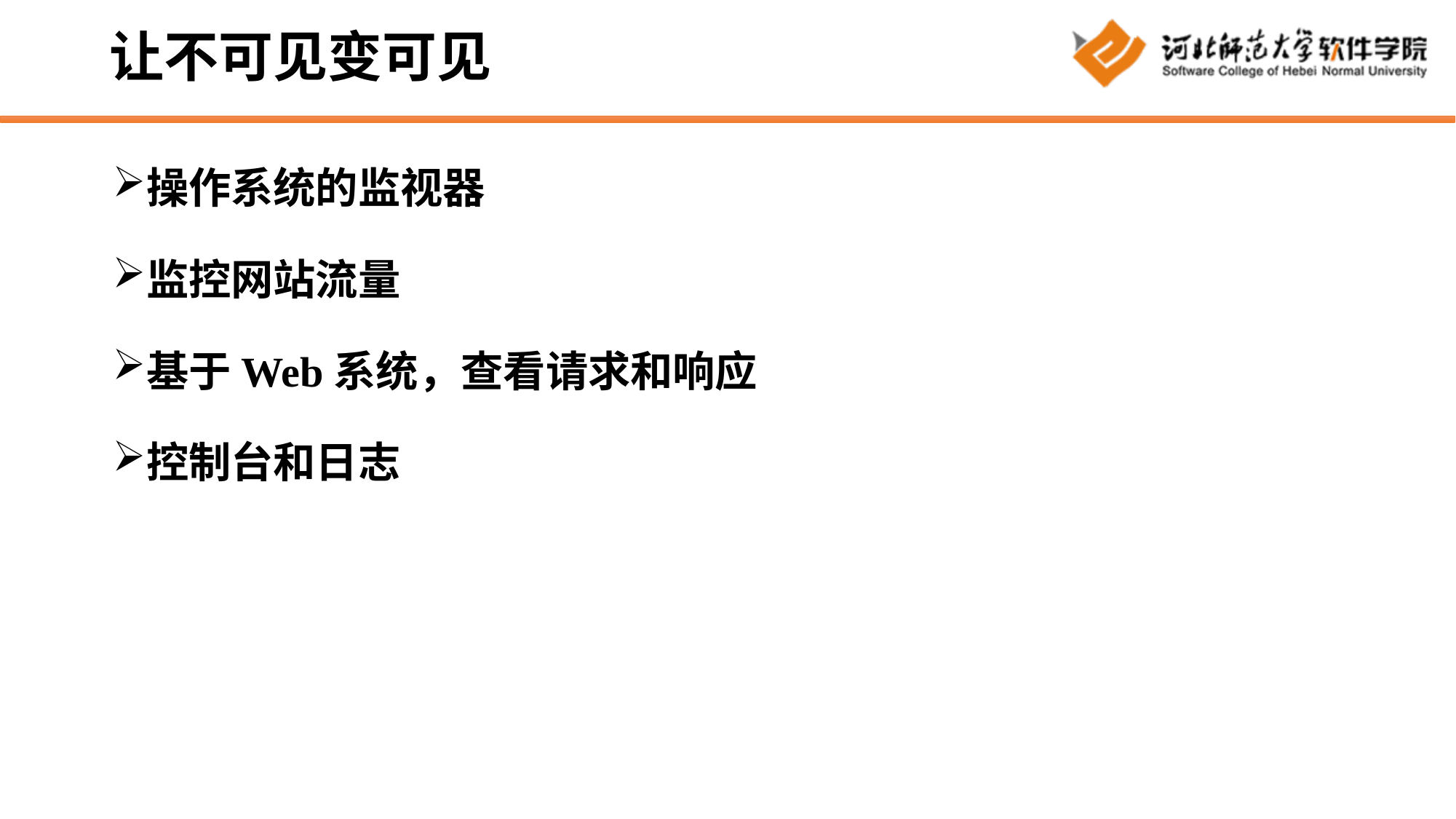

# 让不可见变可见
操作系统的监视器
监控网站流量
基于Web系统，查看请求和响应
控制台和日志